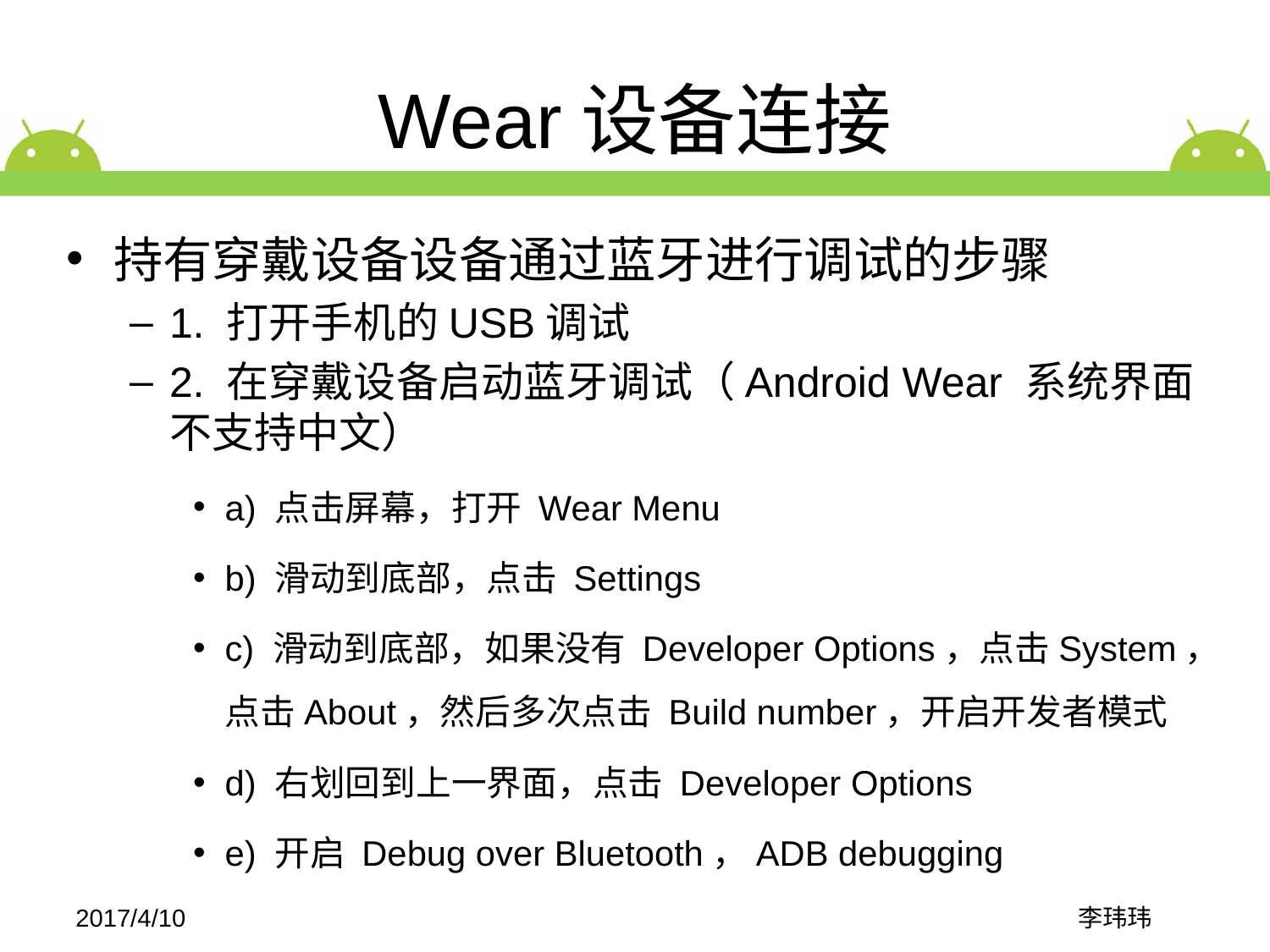

# Wear设备连接
持有穿戴设备设备通过蓝牙进行调试的步骤
1. 打开手机的USB调试
2. 在穿戴设备启动蓝牙调试（Android Wear 系统界面不支持中文）
a) 点击屏幕，打开 Wear Menu
b) 滑动到底部，点击 Settings
c) 滑动到底部，如果没有 Developer Options，点击System，点击About，然后多次点击 Build number，开启开发者模式
d) 右划回到上一界面，点击 Developer Options
e) 开启 Debug over Bluetooth，ADB debugging